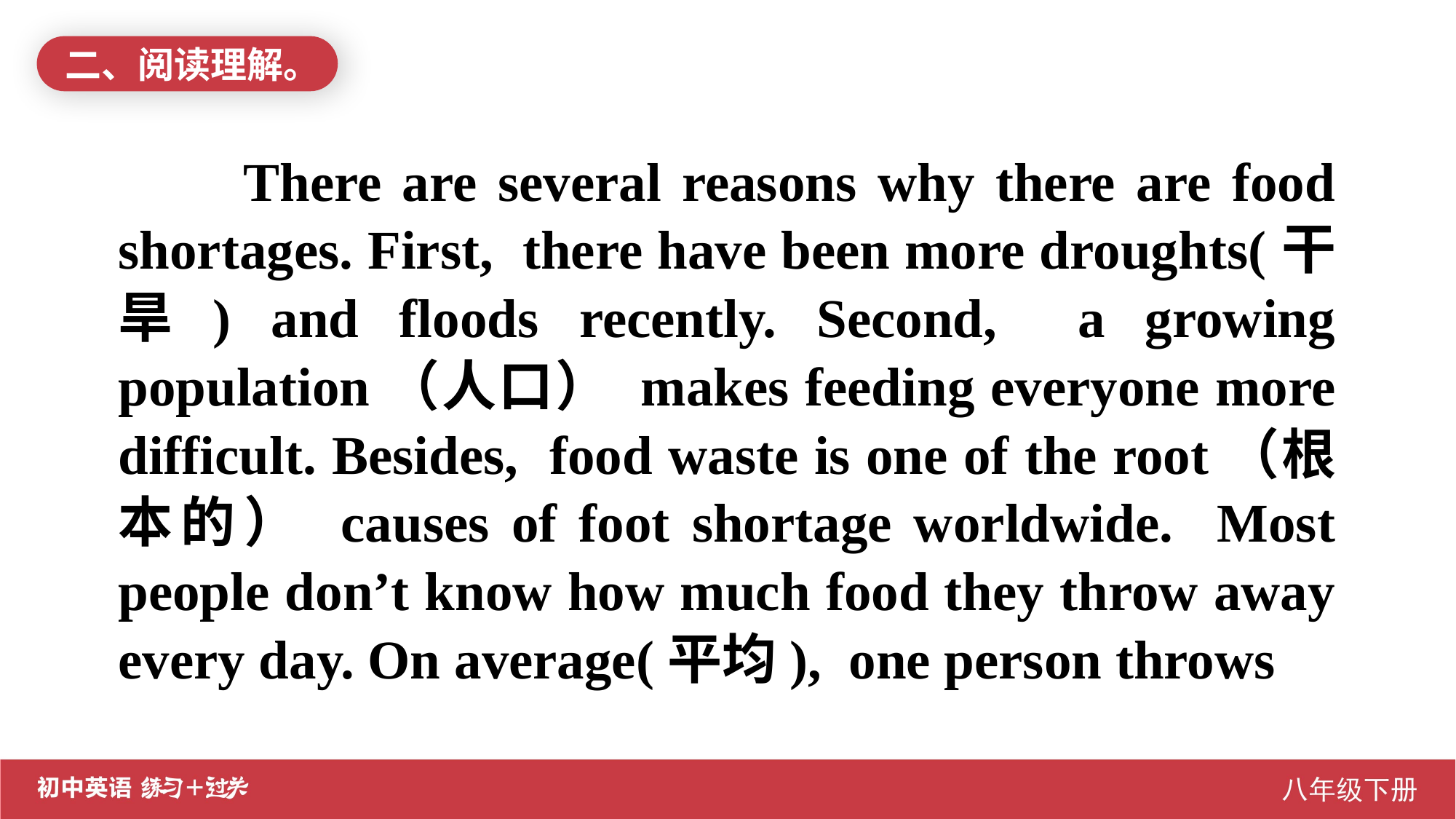

二、阅读理解。
      There are several reasons why there are food shortages. First,  there have been more droughts(干旱) and floods recently. Second,  a growing population（人口） makes feeding everyone more difficult. Besides,  food waste is one of the root（根本的） causes of foot shortage worldwide.  Most people don’t know how much food they throw away every day. On average(平均),  one person throws